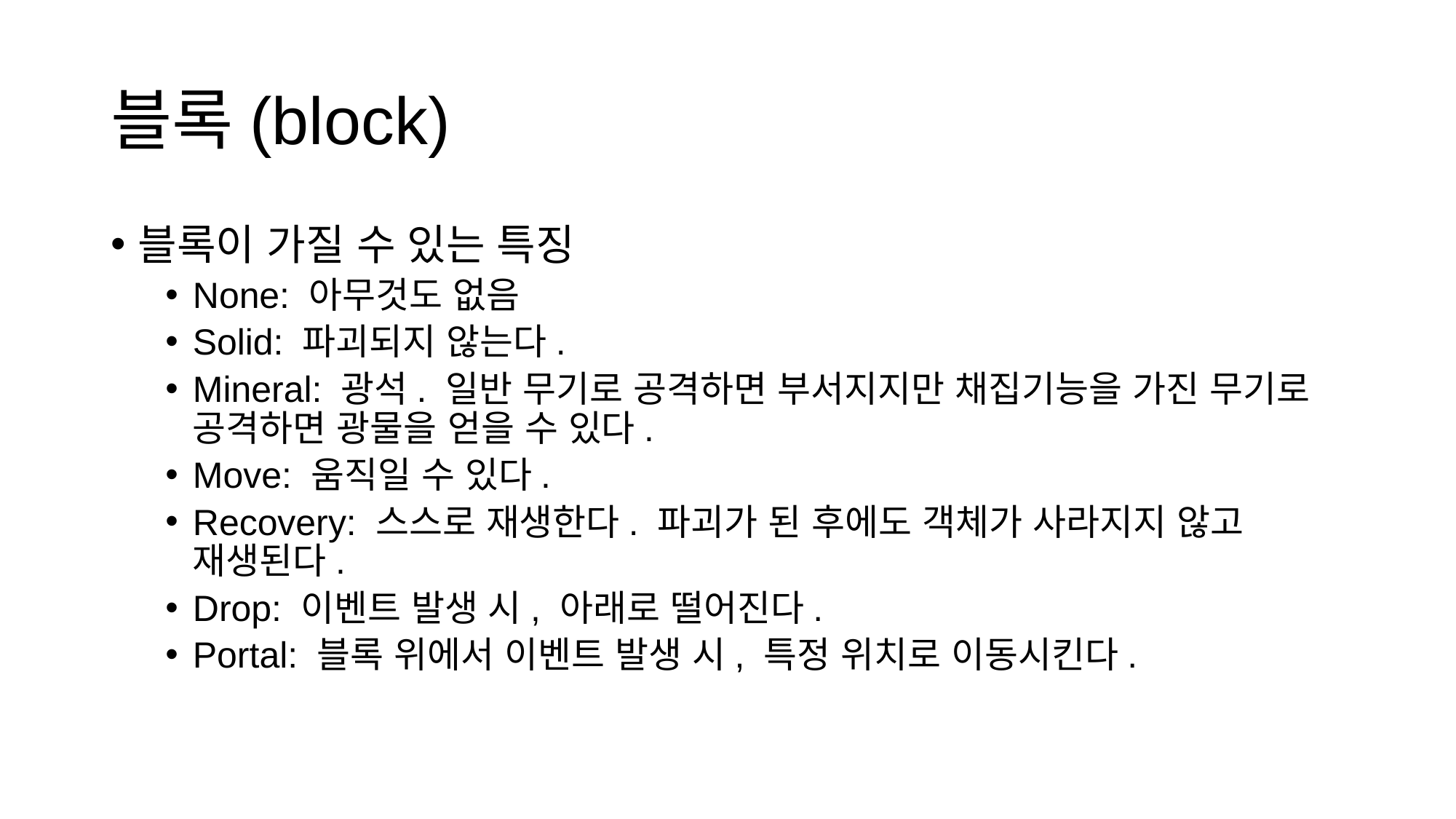

# 블록(block)
블록이 가질 수 있는 특징
None: 아무것도 없음
Solid: 파괴되지 않는다.
Mineral: 광석. 일반 무기로 공격하면 부서지지만 채집기능을 가진 무기로 공격하면 광물을 얻을 수 있다.
Move: 움직일 수 있다.
Recovery: 스스로 재생한다. 파괴가 된 후에도 객체가 사라지지 않고 재생된다.
Drop: 이벤트 발생 시, 아래로 떨어진다.
Portal: 블록 위에서 이벤트 발생 시, 특정 위치로 이동시킨다.